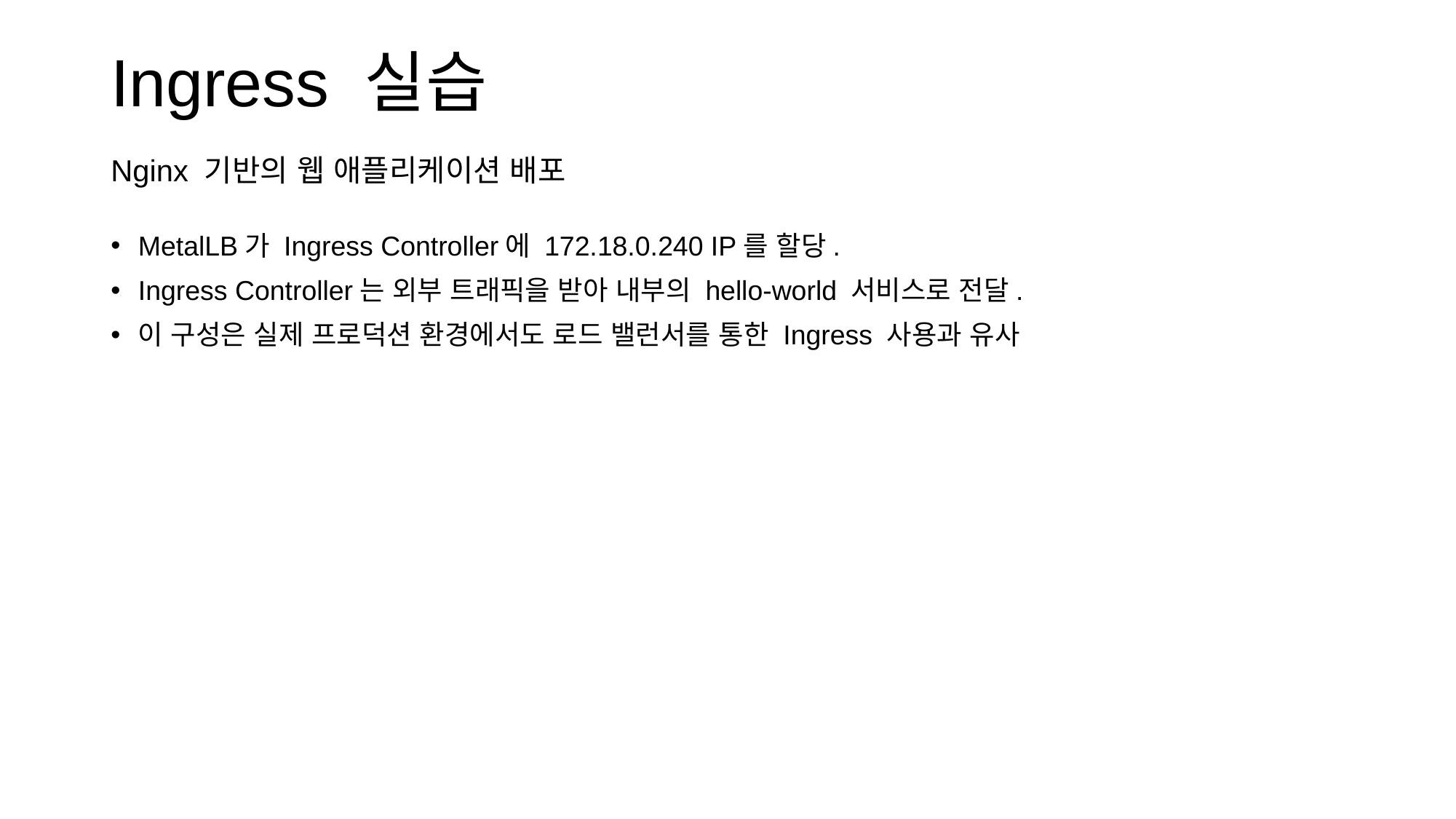

Ingress 실습
Nginx 기반의 웹 애플리케이션 배포
MetalLB가 Ingress Controller에 172.18.0.240 IP를 할당.
Ingress Controller는 외부 트래픽을 받아 내부의 hello-world 서비스로 전달.
이 구성은 실제 프로덕션 환경에서도 로드 밸런서를 통한 Ingress 사용과 유사